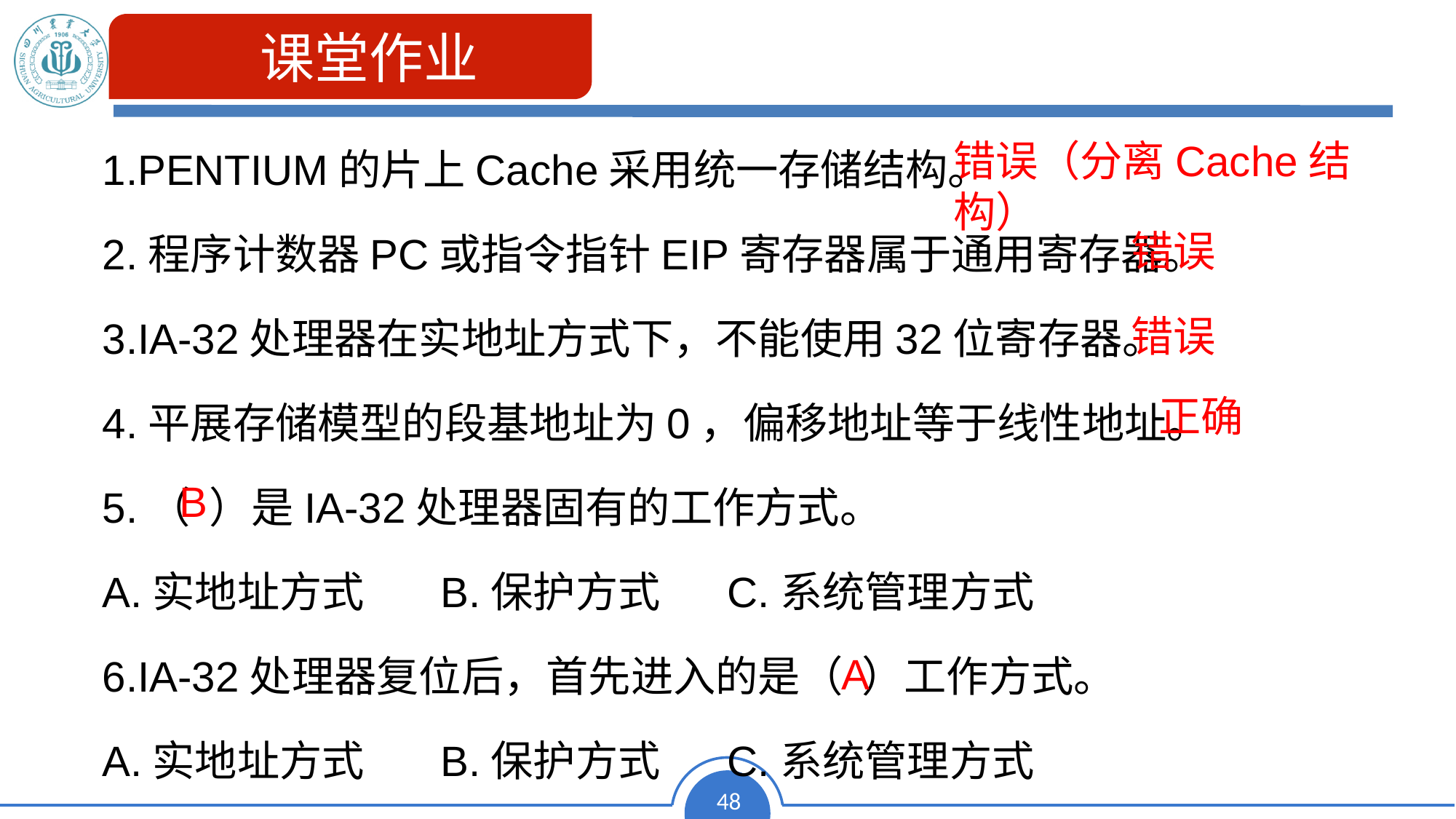

课堂作业
1.PENTIUM的片上Cache采用统一存储结构。
2.程序计数器PC或指令指针EIP寄存器属于通用寄存器。
3.IA-32处理器在实地址方式下，不能使用32位寄存器。
4.平展存储模型的段基地址为0，偏移地址等于线性地址。
5.（  ）是IA-32处理器固有的工作方式。
A.实地址方式       B.保护方式      C.系统管理方式
6.IA-32处理器复位后，首先进入的是（  ）工作方式。
A.实地址方式       B.保护方式      C.系统管理方式

错误（分离Cache结构）
错误
错误
正确
B
A